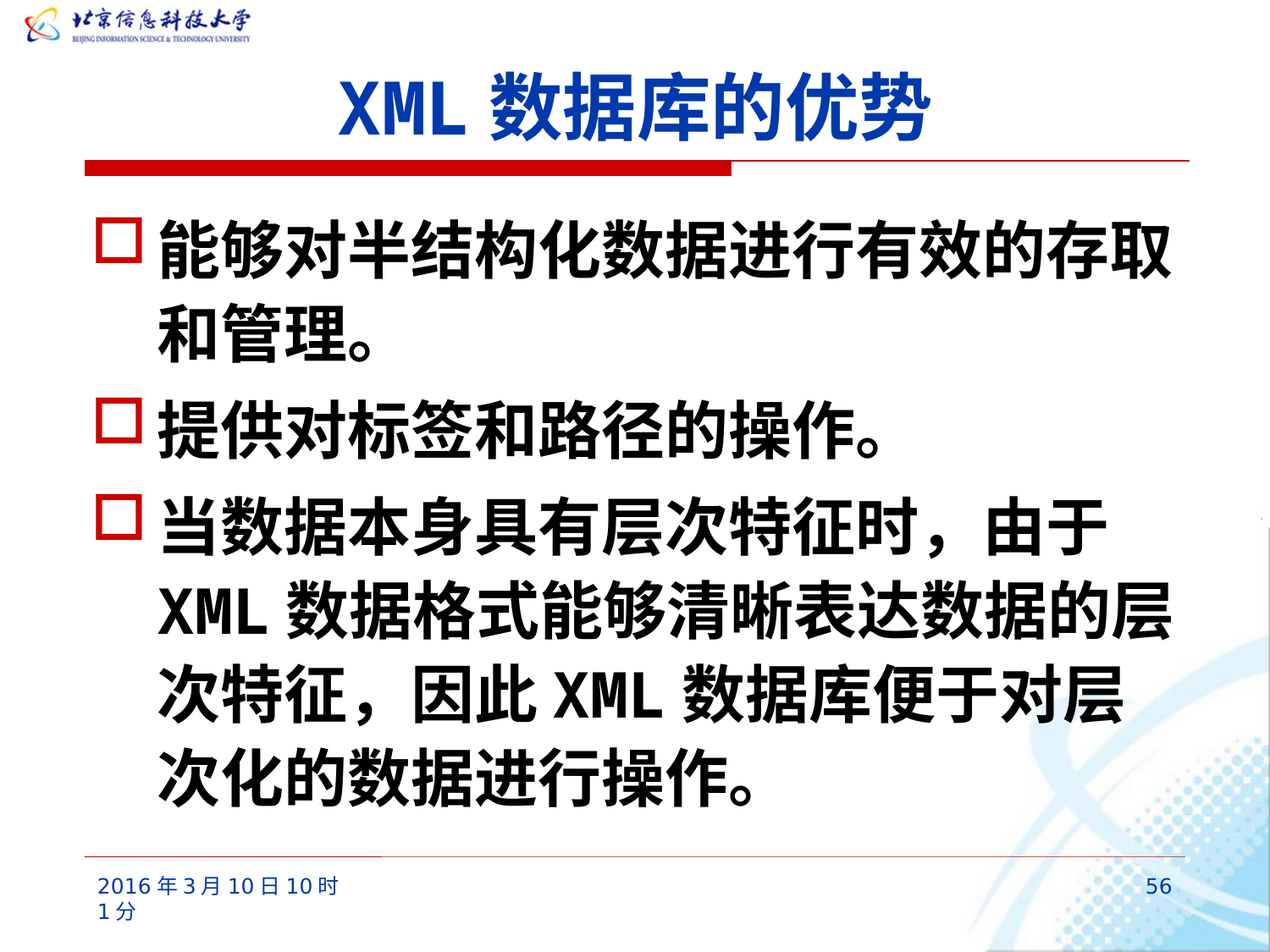

# XML数据库的优势
能够对半结构化数据进行有效的存取和管理。
提供对标签和路径的操作。
当数据本身具有层次特征时，由于XML数据格式能够清晰表达数据的层次特征，因此XML数据库便于对层次化的数据进行操作。
2016年3月10日10时1分
56